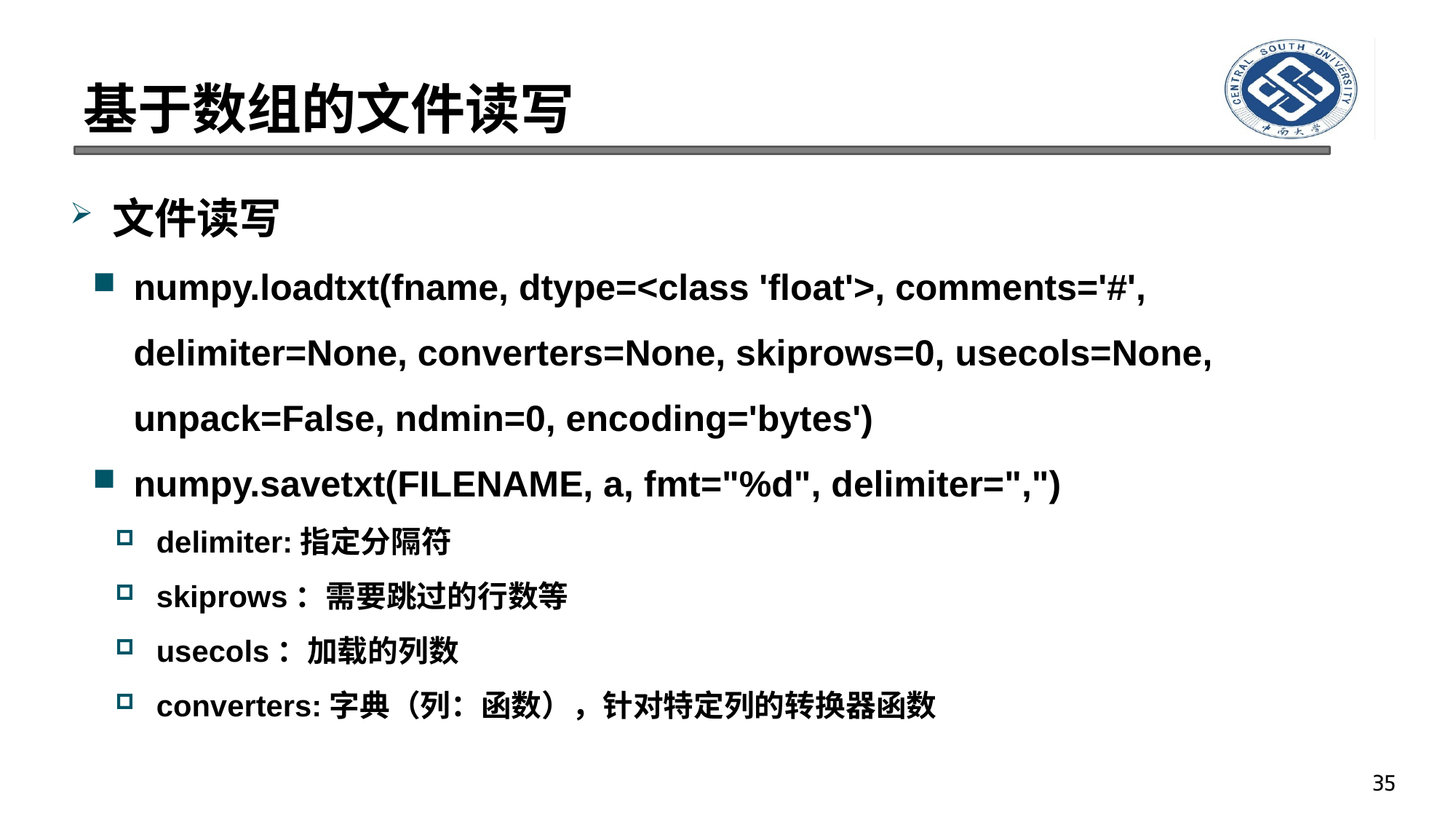

# 基于数组的文件读写
文件读写
numpy.loadtxt(fname, dtype=<class 'float'>, comments='#', delimiter=None, converters=None, skiprows=0, usecols=None, unpack=False, ndmin=0, encoding='bytes')
numpy.savetxt(FILENAME, a, fmt="%d", delimiter=",")
delimiter:指定分隔符
skiprows：需要跳过的行数等
usecols：加载的列数
converters:字典（列：函数），针对特定列的转换器函数

35